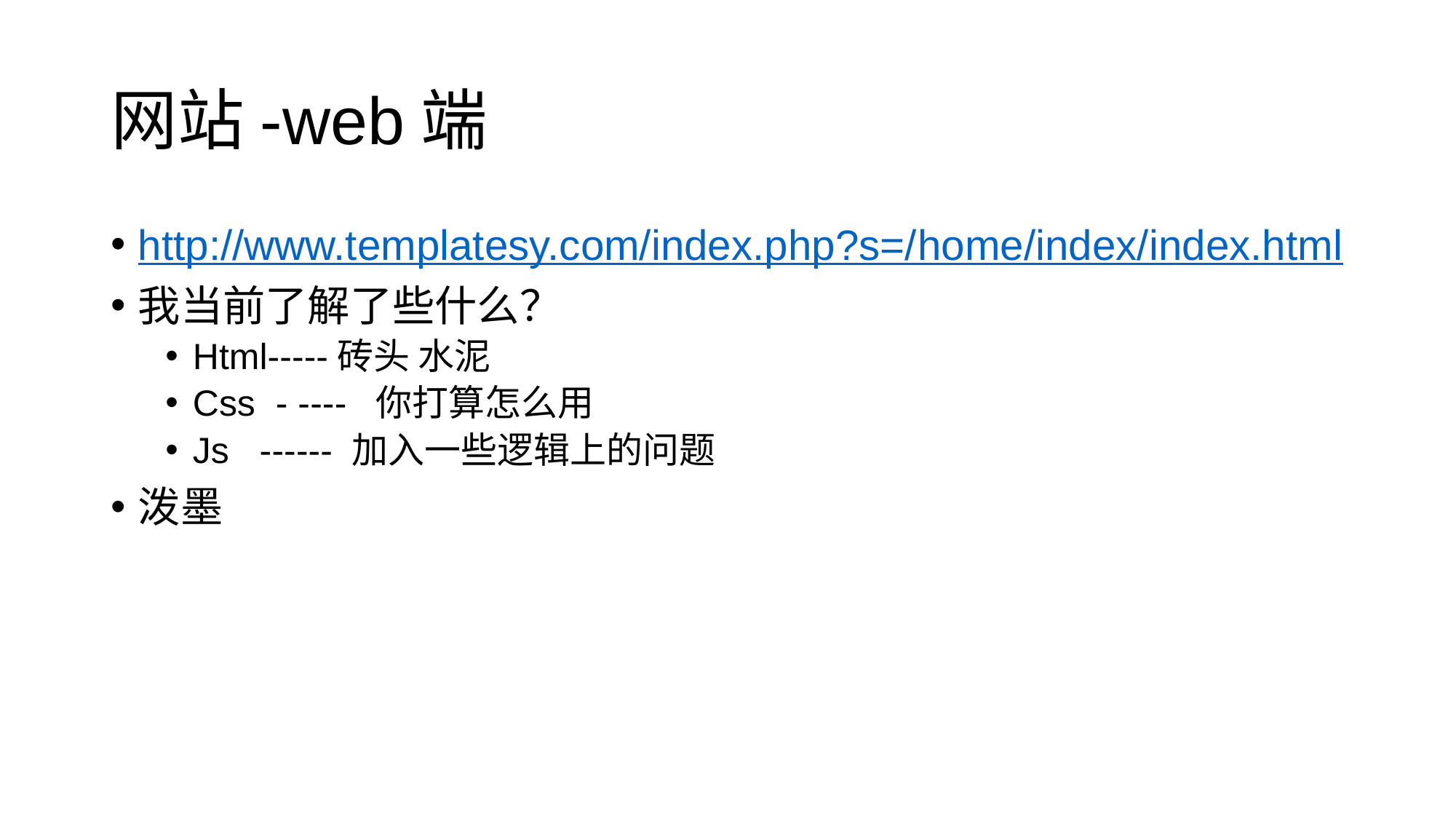

# 网站-web端
http://www.templatesy.com/index.php?s=/home/index/index.html
我当前了解了些什么？
Html-----砖头 水泥
Css  - ----  你打算怎么用
Js   ------ 加入一些逻辑上的问题
泼墨